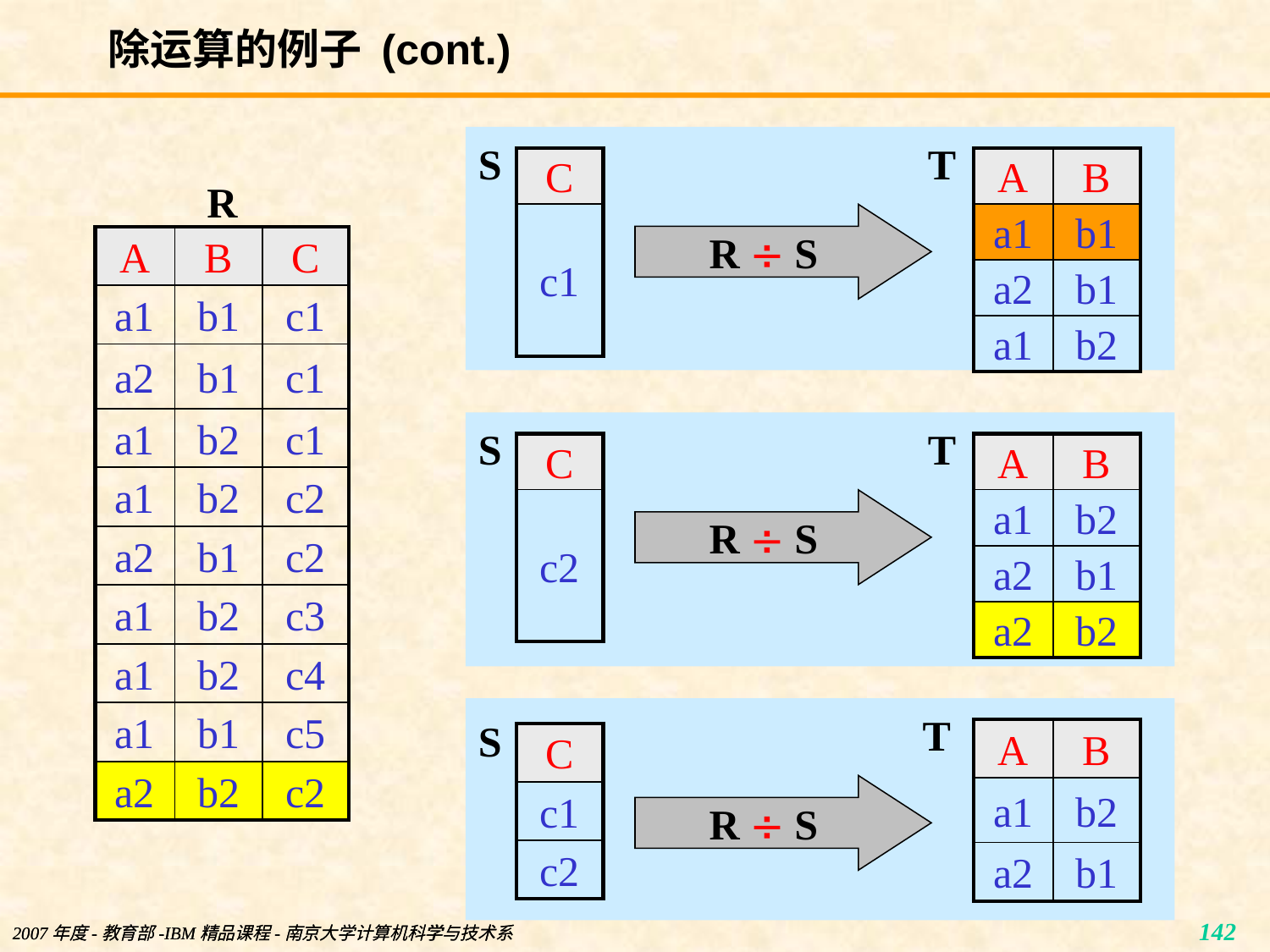

# 除运算的例子 (cont.)

S
T
| C |
| --- |
| c1 |
| A | B |
| --- | --- |
| a1 | b1 |
| a2 | b1 |
| a1 | b2 |
R
R ÷ S
| A | B | C |
| --- | --- | --- |
| a1 | b1 | c1 |
| a2 | b1 | c1 |
| a1 | b2 | c1 |
| a1 | b2 | c2 |
| a2 | b1 | c2 |
| a1 | b2 | c3 |
| a1 | b2 | c4 |
| a1 | b1 | c5 |
| a2 | b2 | c2 |

S
T
| C |
| --- |
| c2 |
| A | B |
| --- | --- |
| a1 | b2 |
| a2 | b1 |
| a2 | b2 |
R ÷ S

T
S
| A | B |
| --- | --- |
| a1 | b2 |
| a2 | b1 |
| C |
| --- |
| c1 |
| c2 |
R ÷ S
142
2007年度-教育部-IBM精品课程-南京大学计算机科学与技术系
2007年度-教育部-IBM精品课程-南京大学计算机科学与技术系